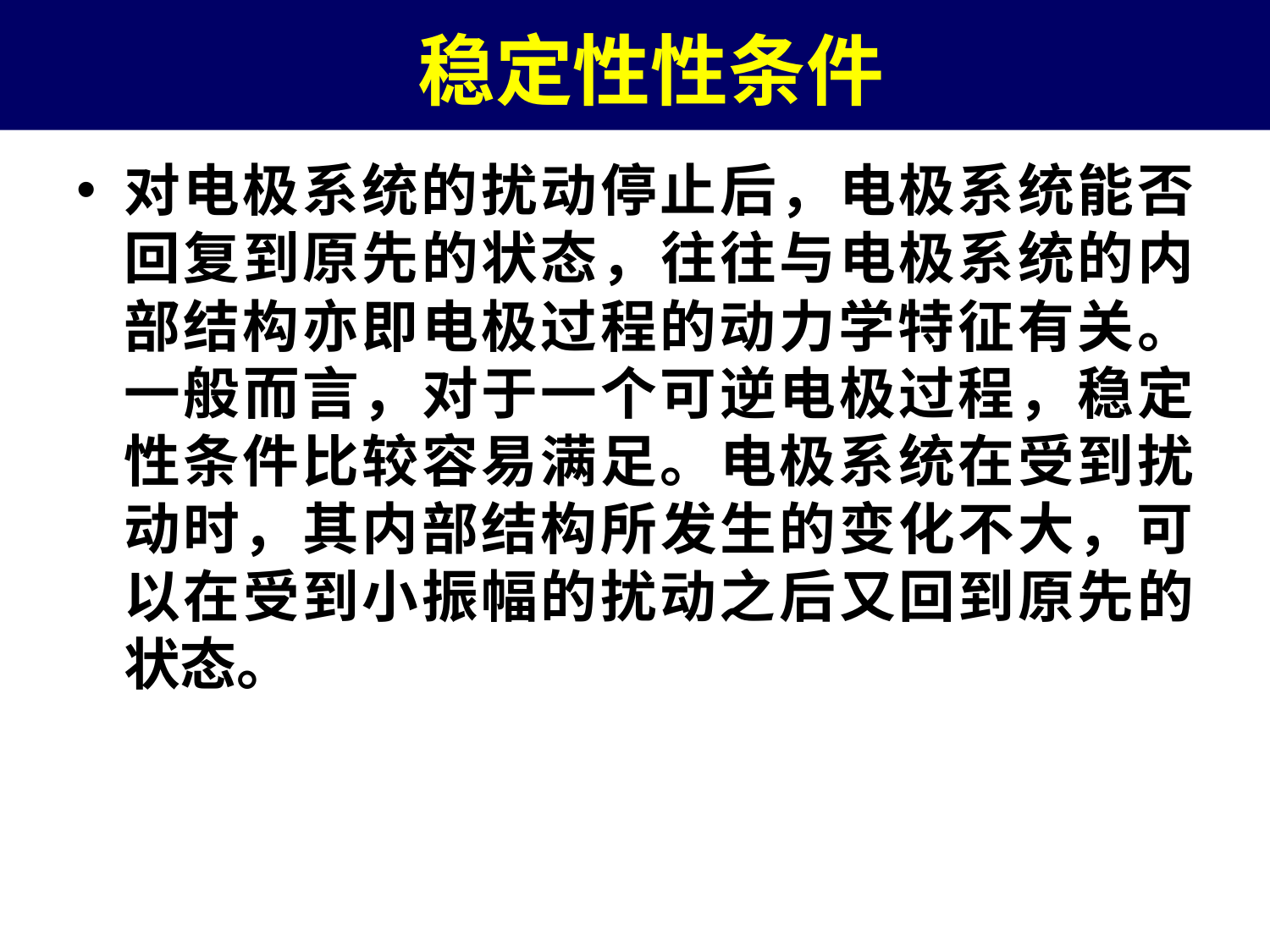

# 稳定性性条件
对电极系统的扰动停止后，电极系统能否回复到原先的状态，往往与电极系统的内部结构亦即电极过程的动力学特征有关。一般而言，对于一个可逆电极过程，稳定性条件比较容易满足。电极系统在受到扰动时，其内部结构所发生的变化不大，可以在受到小振幅的扰动之后又回到原先的状态。